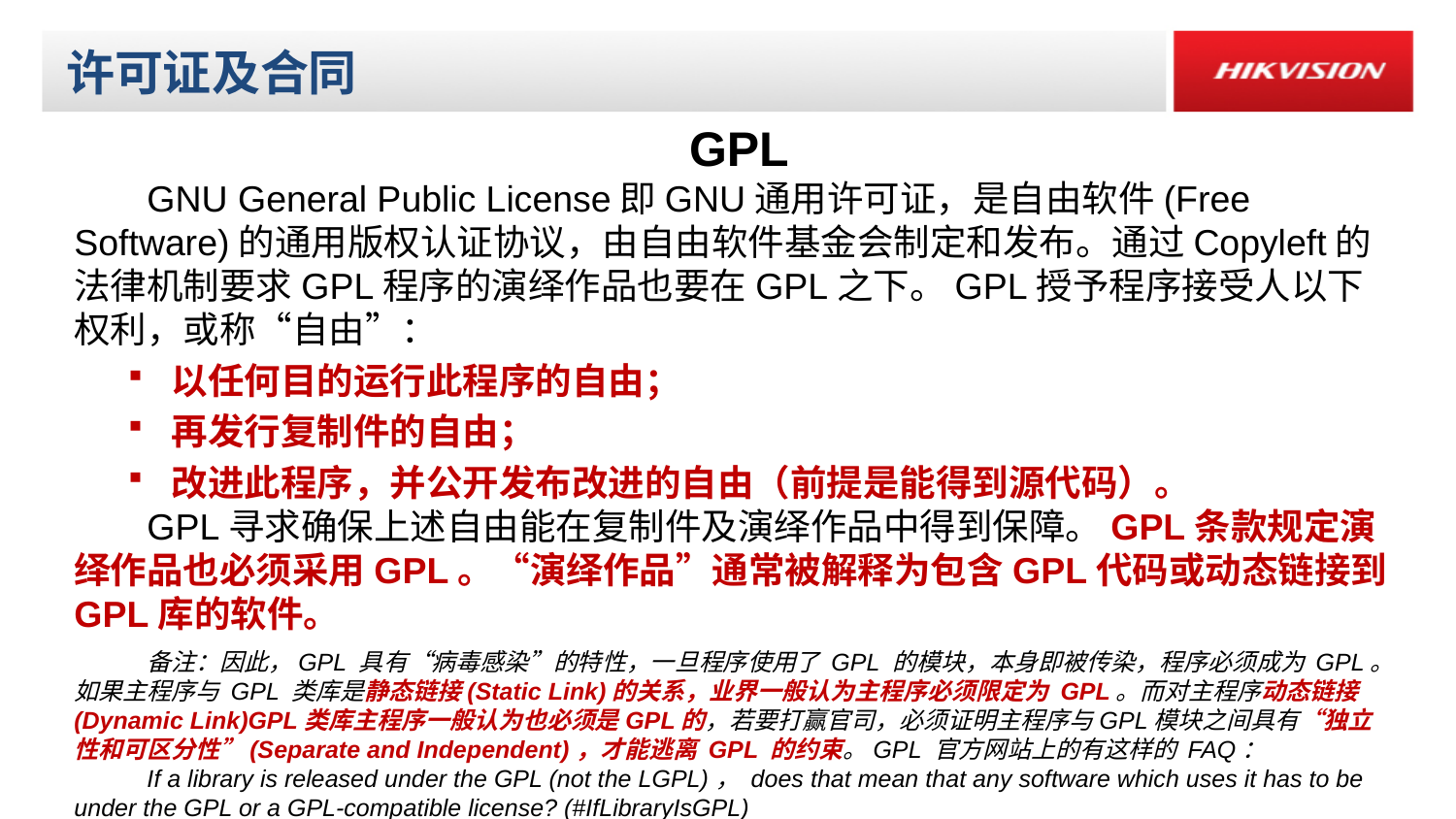

# 许可证及合同
GPL
GNU General Public License即GNU通用许可证，是自由软件(Free Software)的通用版权认证协议，由自由软件基金会制定和发布。通过Copyleft的法律机制要求GPL程序的演绎作品也要在GPL之下。GPL授予程序接受人以下权利，或称“自由”：
以任何目的运行此程序的自由；
再发行复制件的自由；
改进此程序，并公开发布改进的自由（前提是能得到源代码）。
GPL寻求确保上述自由能在复制件及演绎作品中得到保障。GPL条款规定演绎作品也必须采用GPL。“演绎作品”通常被解释为包含GPL代码或动态链接到GPL库的软件。

备注：因此，GPL 具有“病毒感染”的特性，一旦程序使用了 GPL 的模块，本身即被传染，程序必须成为 GPL。如果主程序与 GPL 类库是静态链接(Static Link)的关系，业界一般认为主程序必须限定为 GPL。而对主程序动态链接(Dynamic Link)GPL类库主程序一般认为也必须是GPL的，若要打赢官司，必须证明主程序与GPL模块之间具有“独立性和可区分性”(Separate and Independent)，才能逃离 GPL 的约束。GPL 官方网站上的有这样的 FAQ：
If a library is released under the GPL (not the LGPL)， does that mean that any software which uses it has to be under the GPL or a GPL-compatible license? (#IfLibraryIsGPL)
Yes, because the software as it is actually run includes the library。